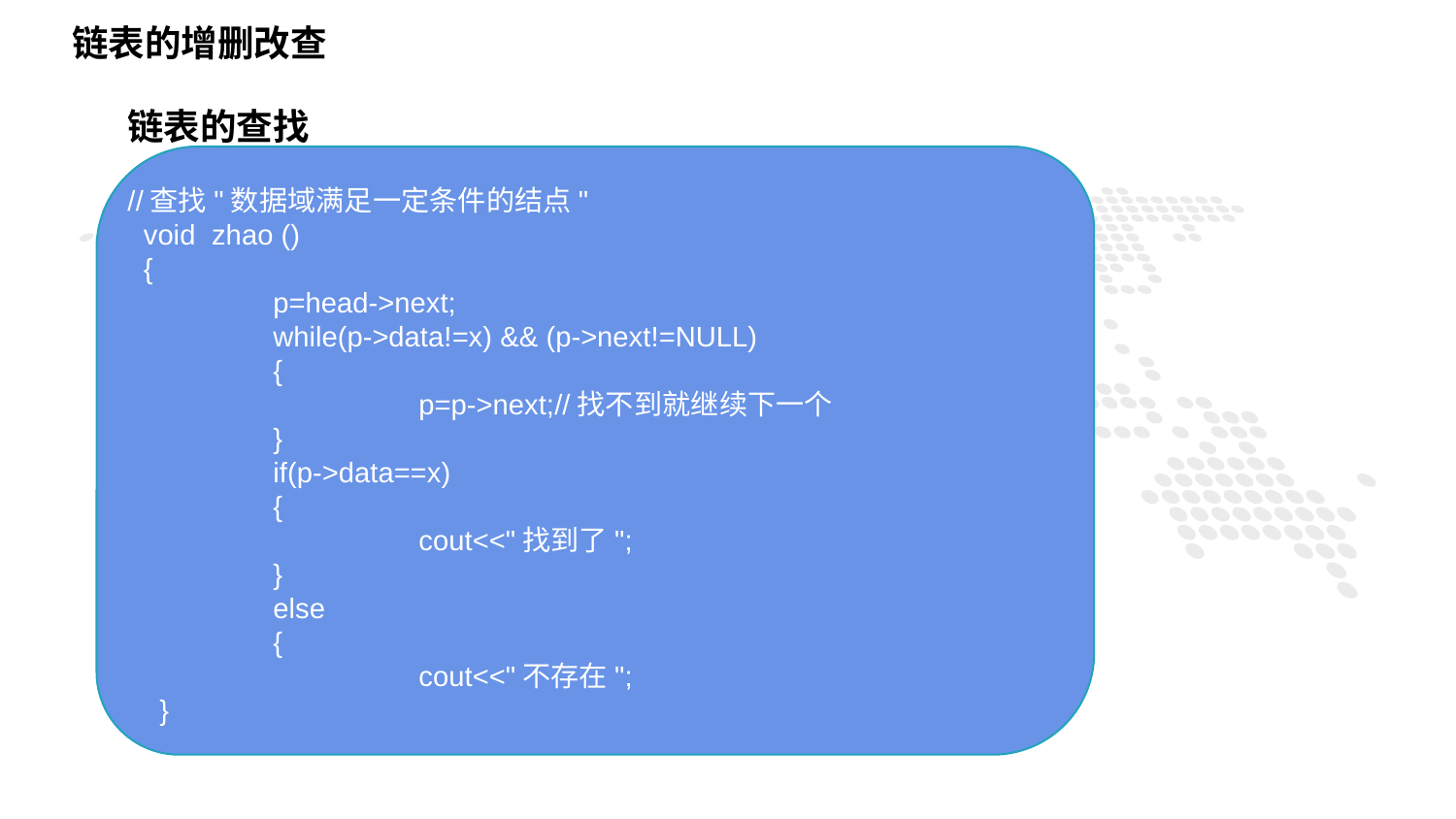

链表的增删改查
链表的查找

//查找"数据域满足一定条件的结点"
  void  zhao ()
  {
  	p=head->next;
  	while(p->data!=x) && (p->next!=NULL)
	{
		p=p->next;//找不到就继续下一个
	}
	if(p->data==x)
	{
		cout<<"找到了";
	}
	else
	{
		cout<<"不存在";
    }